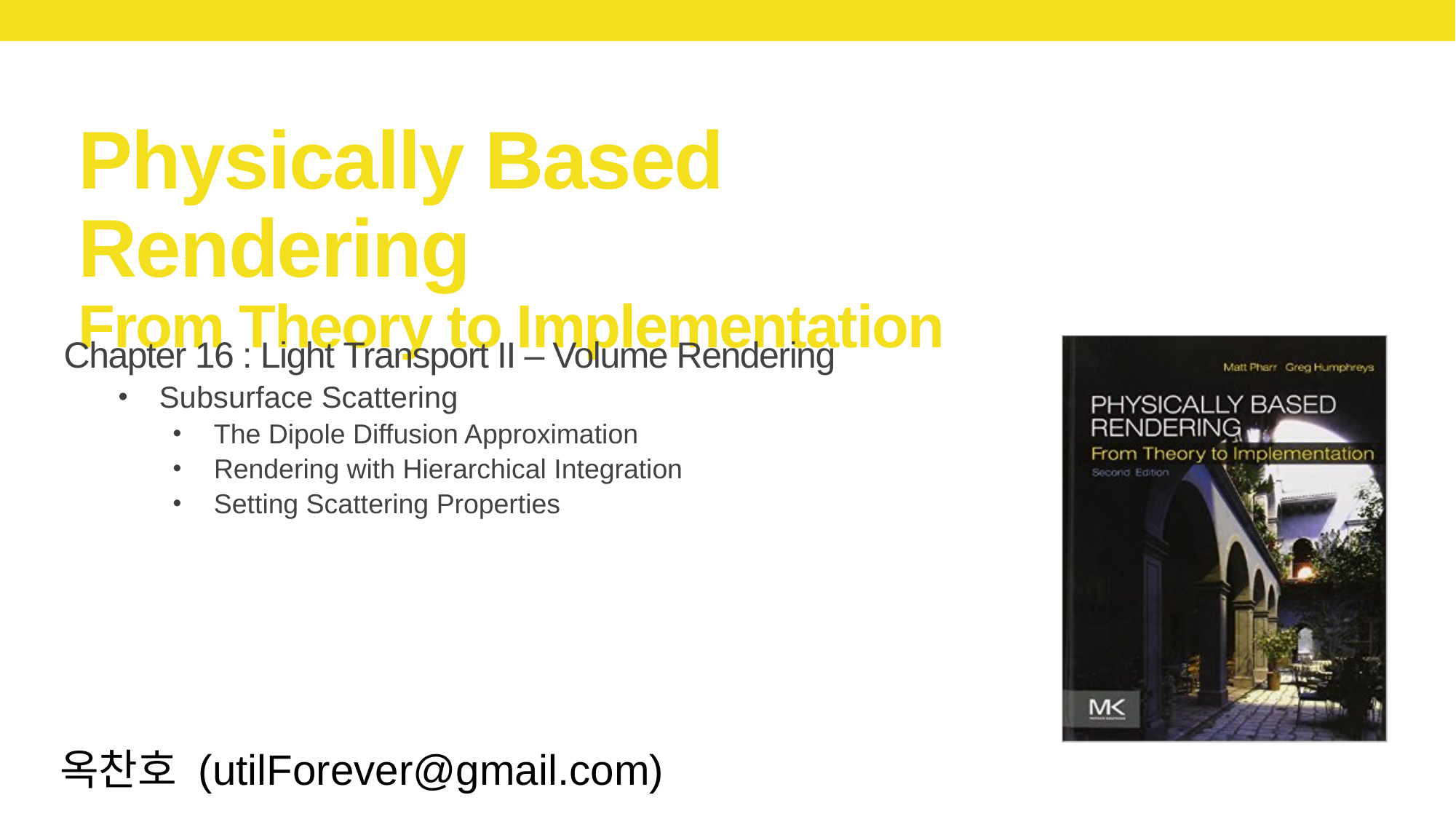

# Physically Based Rendering From Theory to Implementation
Chapter 16 : Light Transport II – Volume Rendering
Subsurface Scattering
The Dipole Diffusion Approximation
Rendering with Hierarchical Integration
Setting Scattering Properties
옥찬호 (utilForever@gmail.com)